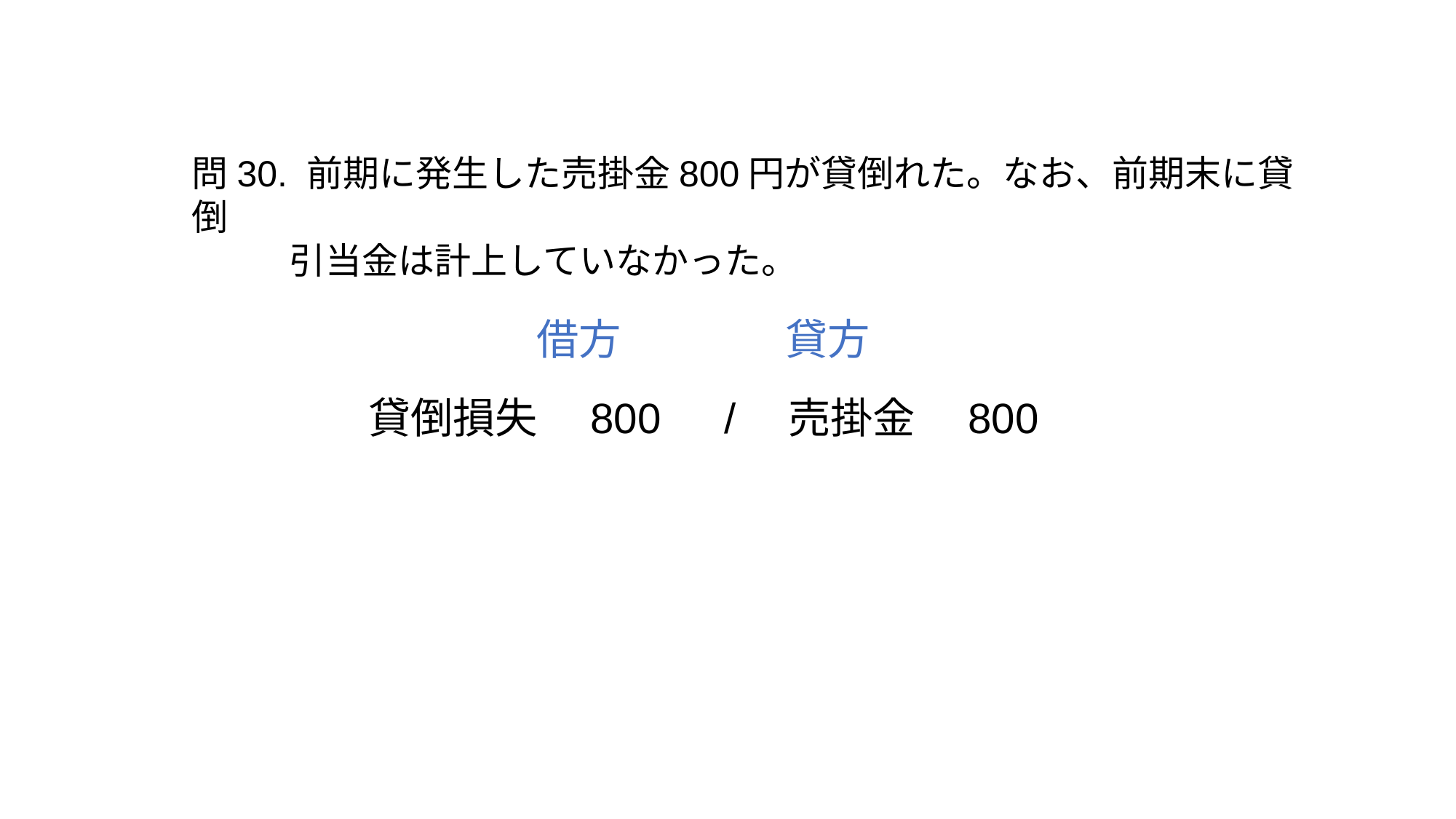

問30. 前期に発生した売掛金800円が貸倒れた。なお、前期末に貸倒
　　   引当金は計上していなかった。
借方
貸方
貸倒損失　800　/　売掛金　800